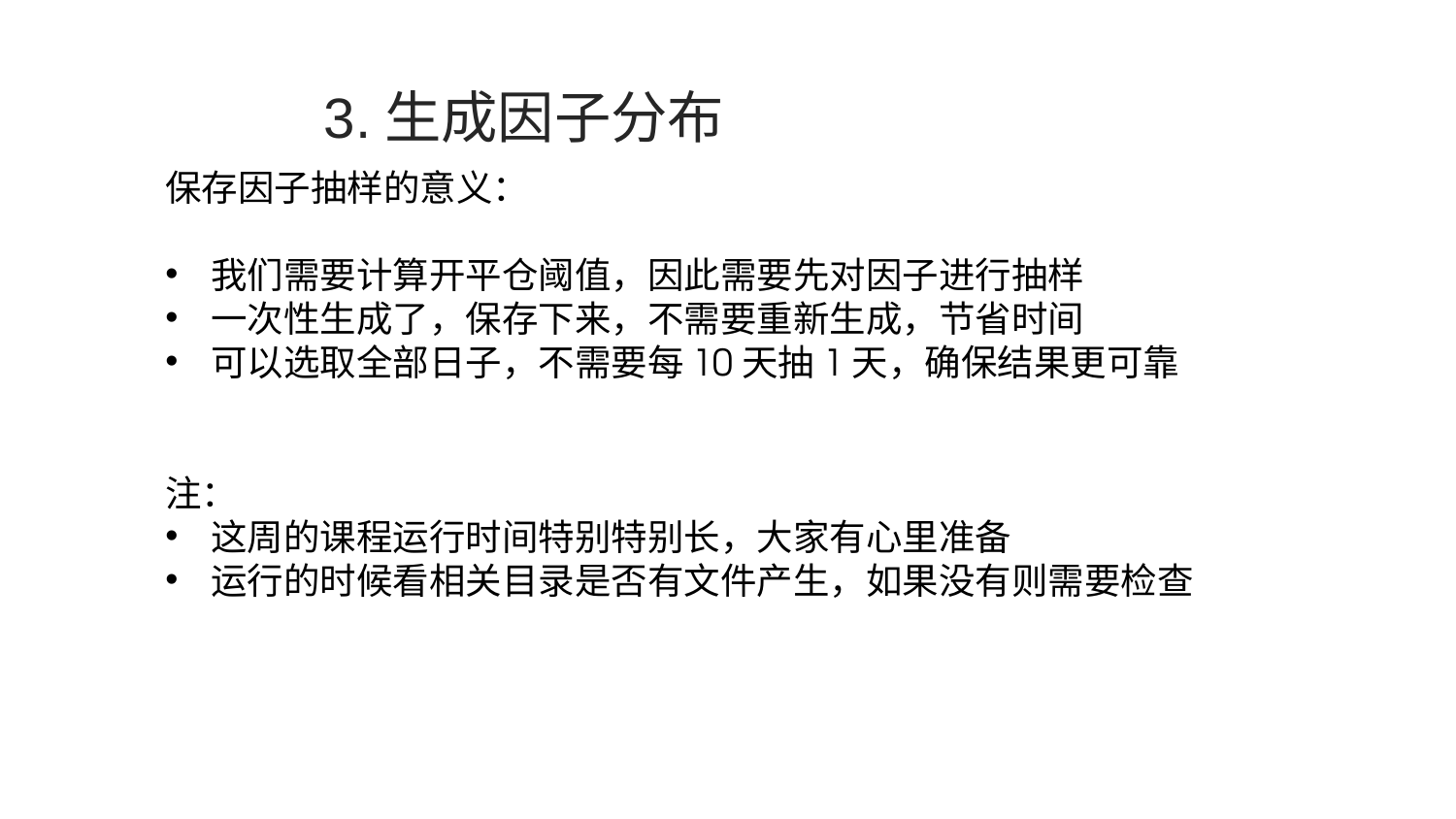

# 3.生成因子分布
保存因子抽样的意义：

我们需要计算开平仓阈值，因此需要先对因子进行抽样
一次性生成了，保存下来，不需要重新生成，节省时间
可以选取全部日子，不需要每10天抽1天，确保结果更可靠

注：
这周的课程运行时间特别特别长，大家有心里准备
运行的时候看相关目录是否有文件产生，如果没有则需要检查